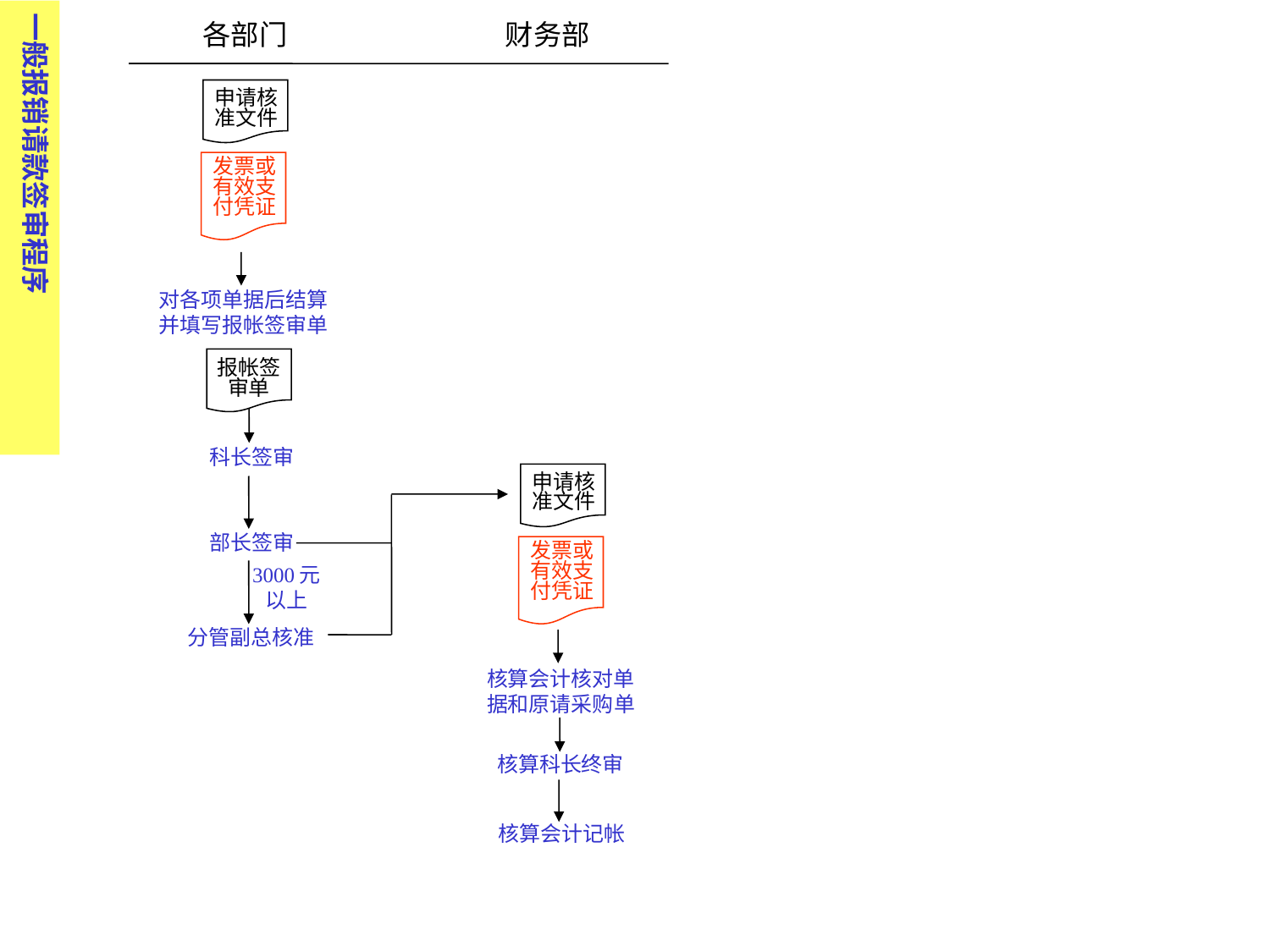

一般报销请款签审程序
各部门                    　　　 财务部

申请核准文件
发票或有效支付凭证

对各项单据后结算并填写报帐签审单

报帐签审单

科长签审

申请核准文件

部长签审
发票或有效支付凭证

3000元以上

分管副总核准

核算会计核对单据和原请采购单

核算科长终审

核算会计记帐
128